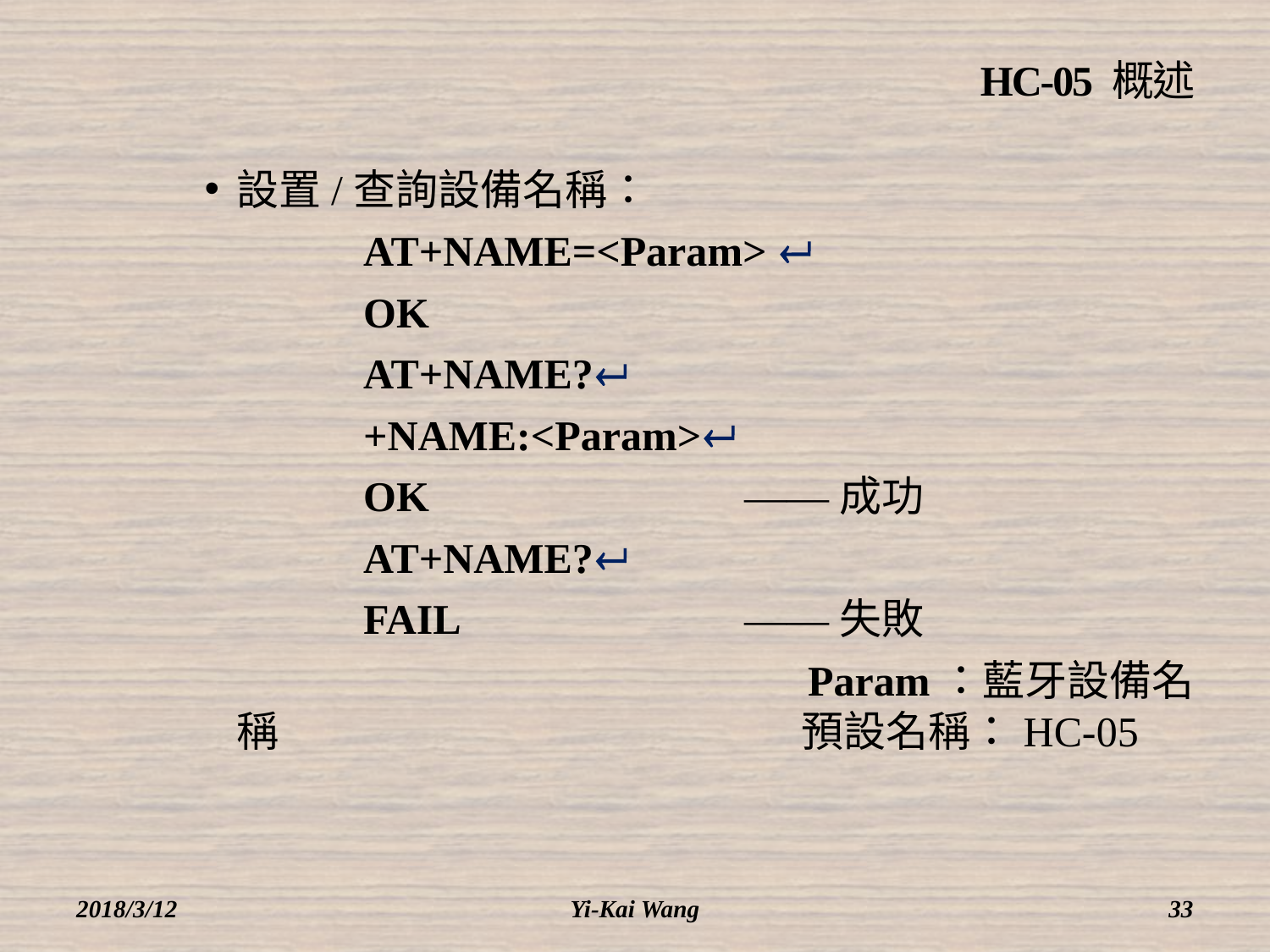

# HC-05 概述
設置/查詢設備名稱：
		AT+NAME=<Param> ↵
		OK
		AT+NAME?↵
		+NAME:<Param>↵
		OK			——成功
		AT+NAME?↵
		FAIL			——失敗
					      Param：藍牙設備名稱				      預設名稱：HC-05
2018/3/12
Yi-Kai Wang
33